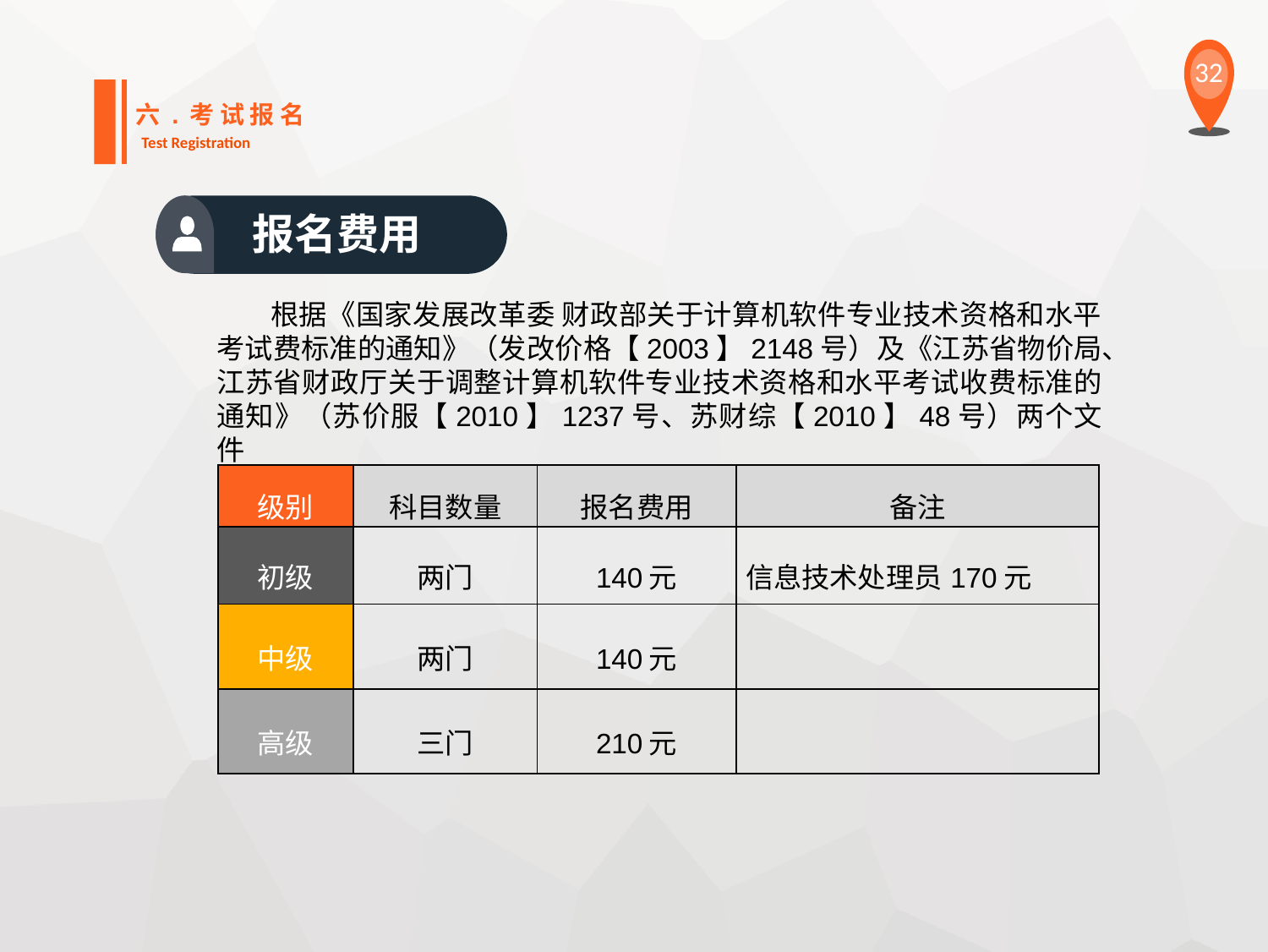

32

六.考试报名
Test Registration

报名费用

       根据《国家发展改革委 财政部关于计算机软件专业技术资格和水平考试费标准的通知》（发改价格【2003】2148号）及《江苏省物价局、江苏省财政厅关于调整计算机软件专业技术资格和水平考试收费标准的通知》（苏价服【2010】1237号、苏财综【2010】48号）两个文件
| 级别 | 科目数量 | 报名费用 | 备注 |
| --- | --- | --- | --- |
| 初级 | 两门 | 140元 | 信息技术处理员170元 |
| 中级 | 两门 | 140元 |  |
| 高级 | 三门 | 210元 |  |